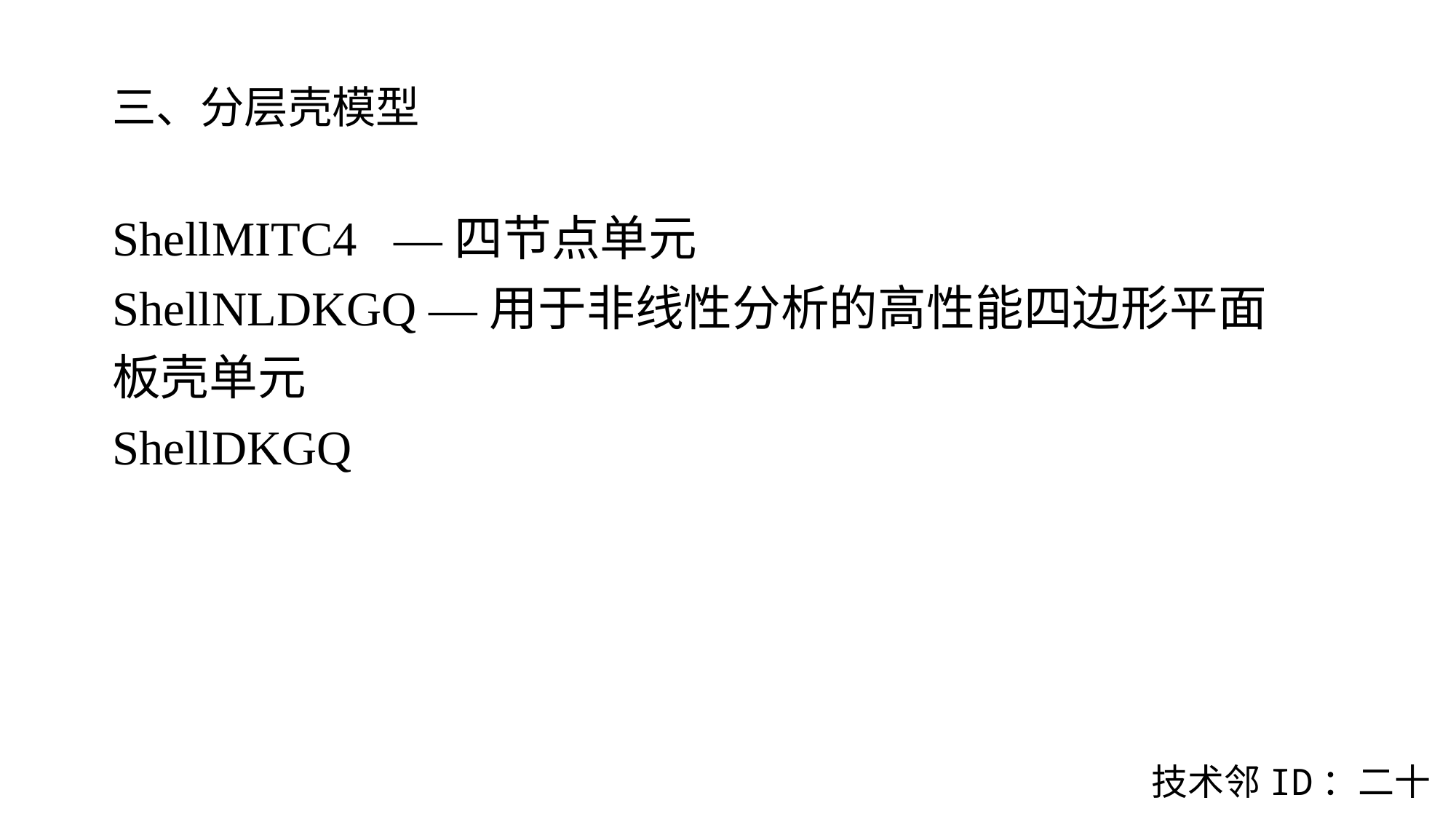

# 三、分层壳模型 ShellMITC4   —四节点单元 ShellNLDKGQ —用于非线性分析的高性能四边形平面板壳单元 ShellDKGQ